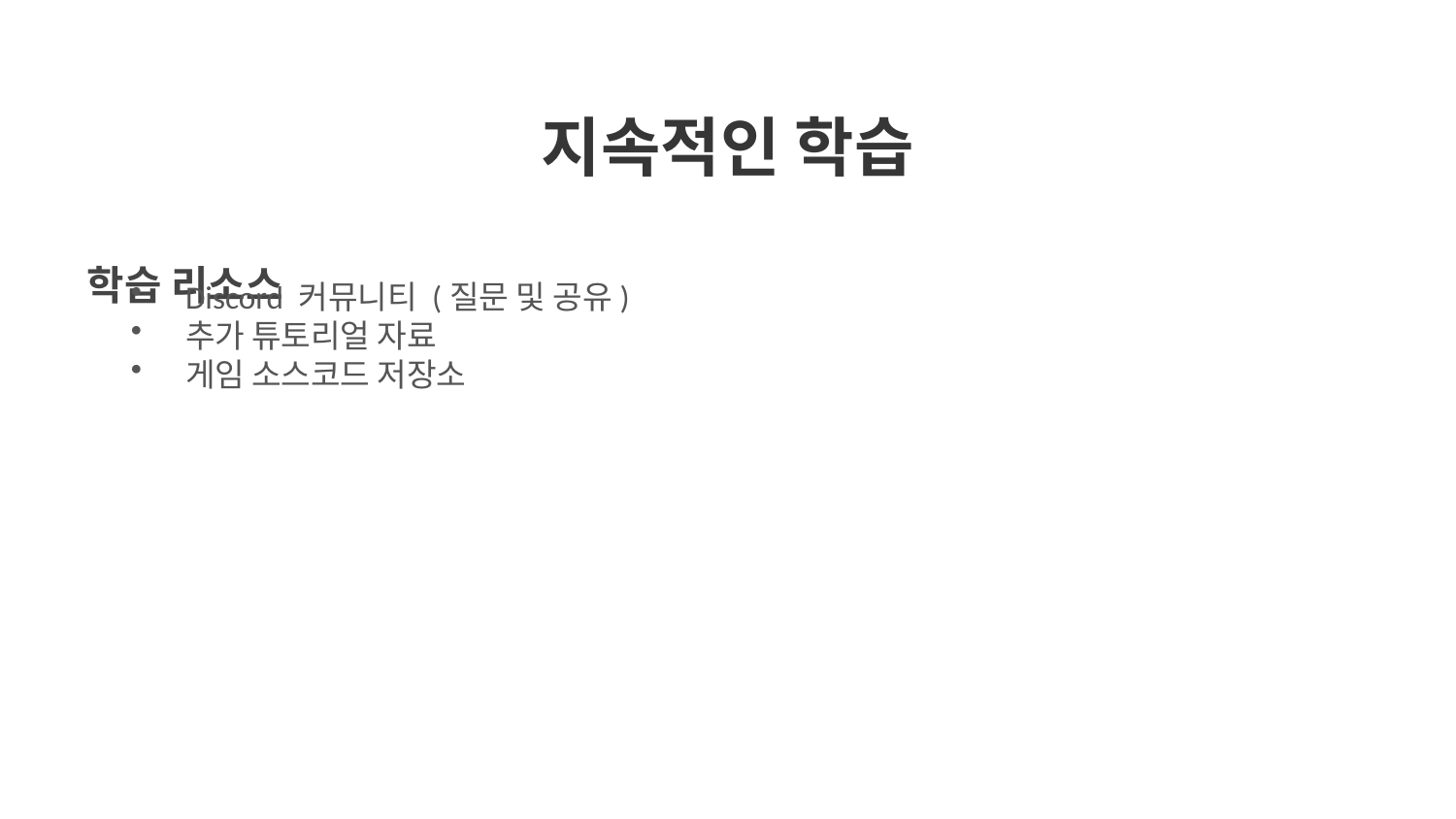

지속적인 학습
학습 리소스
Discord 커뮤니티 (질문 및 공유)
추가 튜토리얼 자료
게임 소스코드 저장소